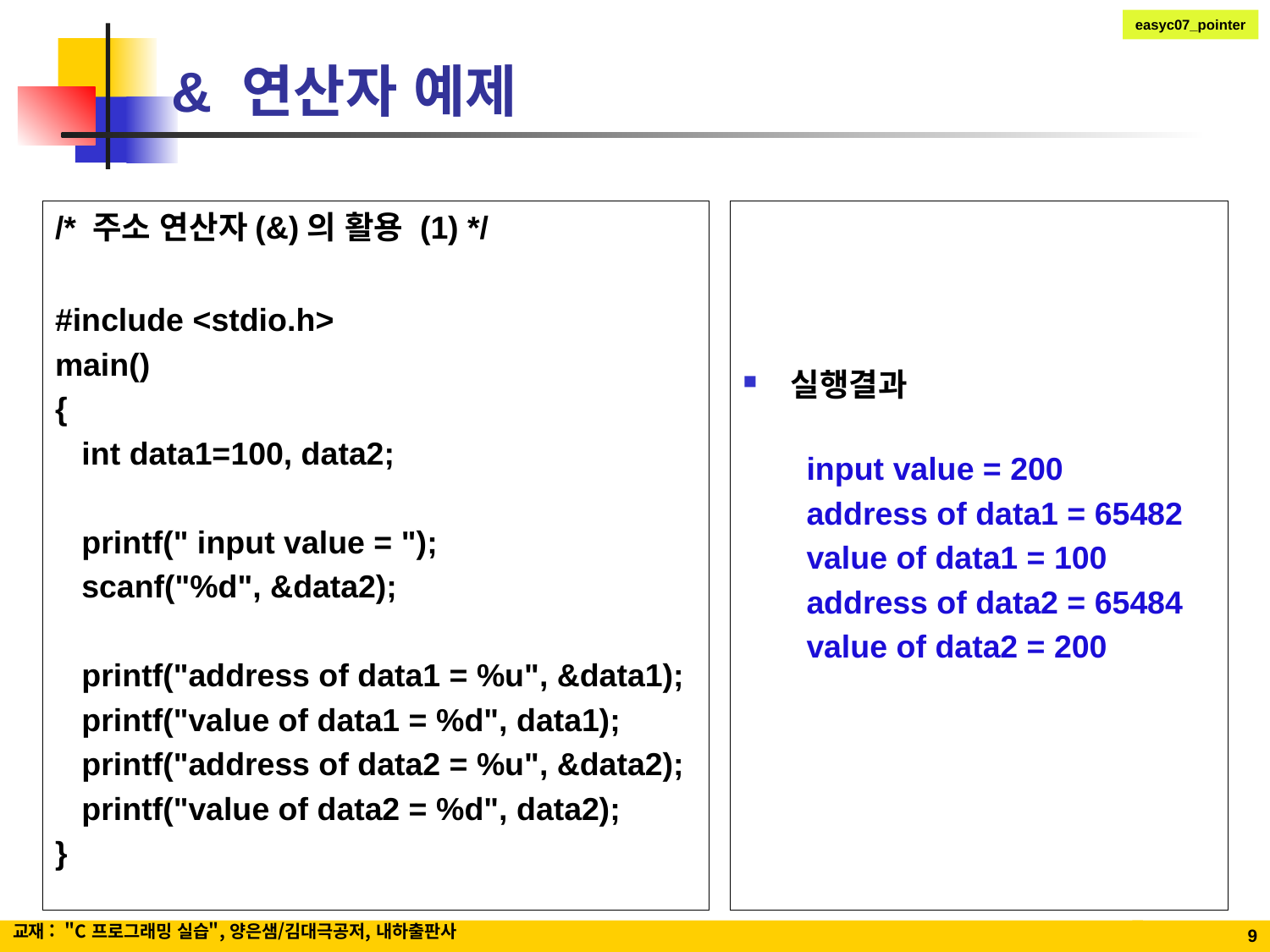

# & 연산자 예제
/* 주소 연산자(&)의 활용 (1) */

#include <stdio.h>
main()
{
   int data1=100, data2;

   printf(" input value = ");
   scanf("%d", &data2);

   printf("address of data1 = %u", &data1);
   printf("value of data1 = %d", data1);
   printf("address of data2 = %u", &data2);
   printf("value of data2 = %d", data2);
}

실행결과

input value = 200
address of data1 = 65482
value of data1 = 100
address of data2 = 65484
value of data2 = 200
교재 :  "C 프로그래밍 실습", 양은샘/김대극공저, 내하출판사
9